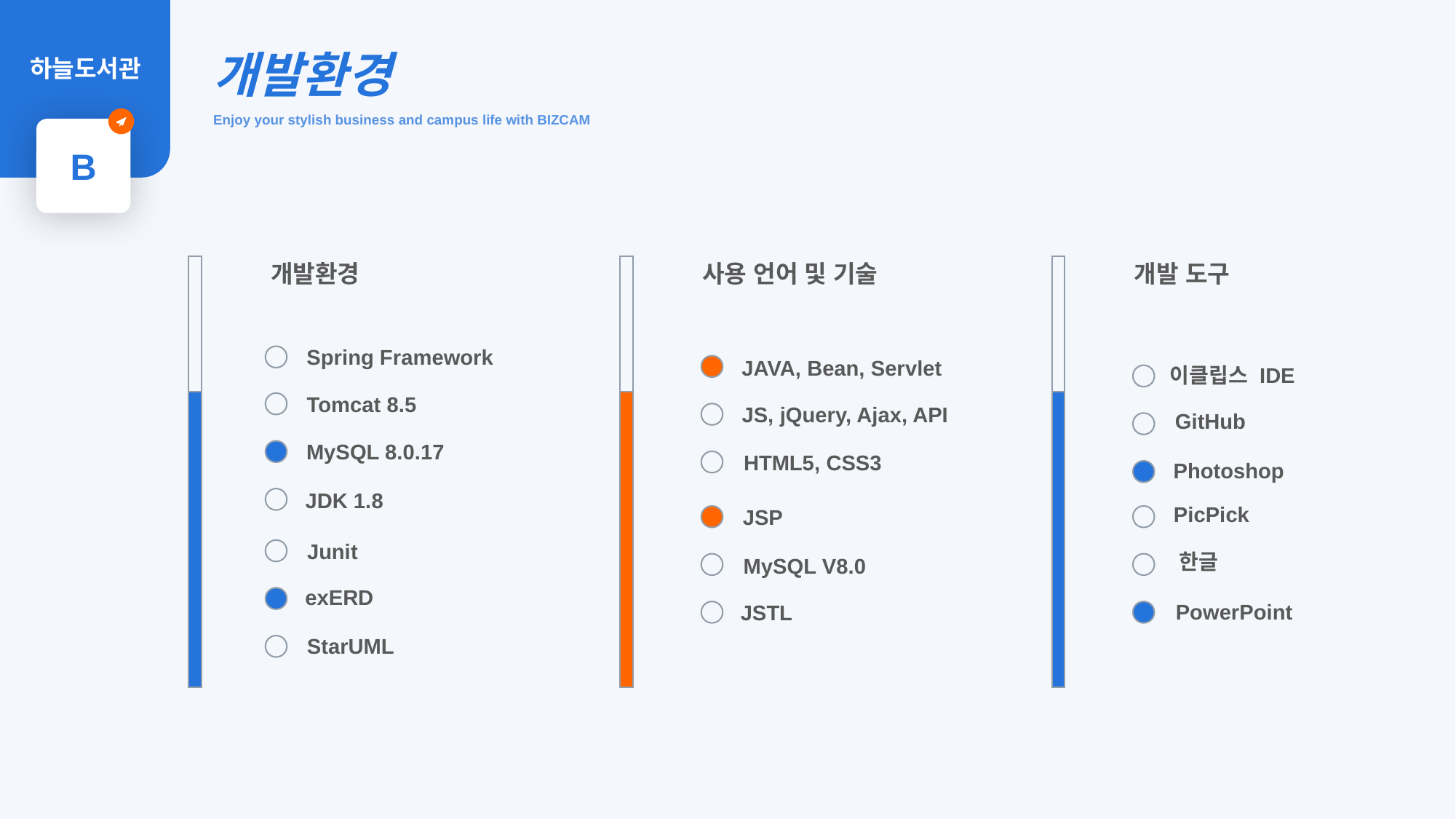

개발환경
Enjoy your stylish business and campus life with BIZCAM
하늘도서관

B
개발환경
사용 언어 및 기술
개발 도구

Spring Framework

JAVA, Bean, Servlet

이클립스 IDE

Tomcat 8.5

JS, jQuery, Ajax, API
GitHub

MySQL 8.0.17

HTML5, CSS3

Photoshop

JDK 1.8

PicPick
JSP

Junit

한글
MySQL V8.0

exERD

PowerPoint
JSTL

StarUML